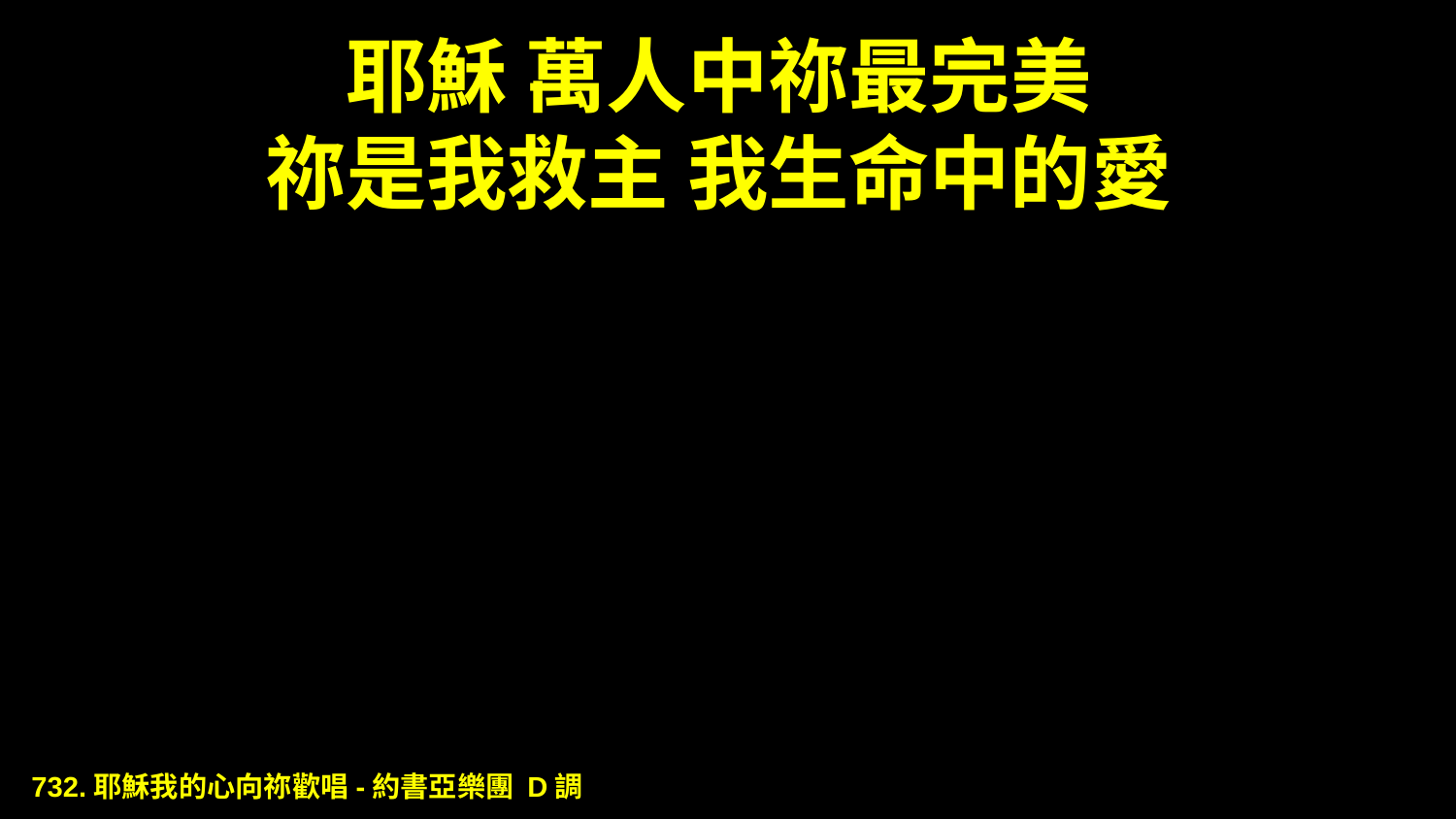

# 耶穌 萬人中祢最完美 祢是我救主 我生命中的愛
732.耶穌我的心向祢歡唱-約書亞樂團 D調